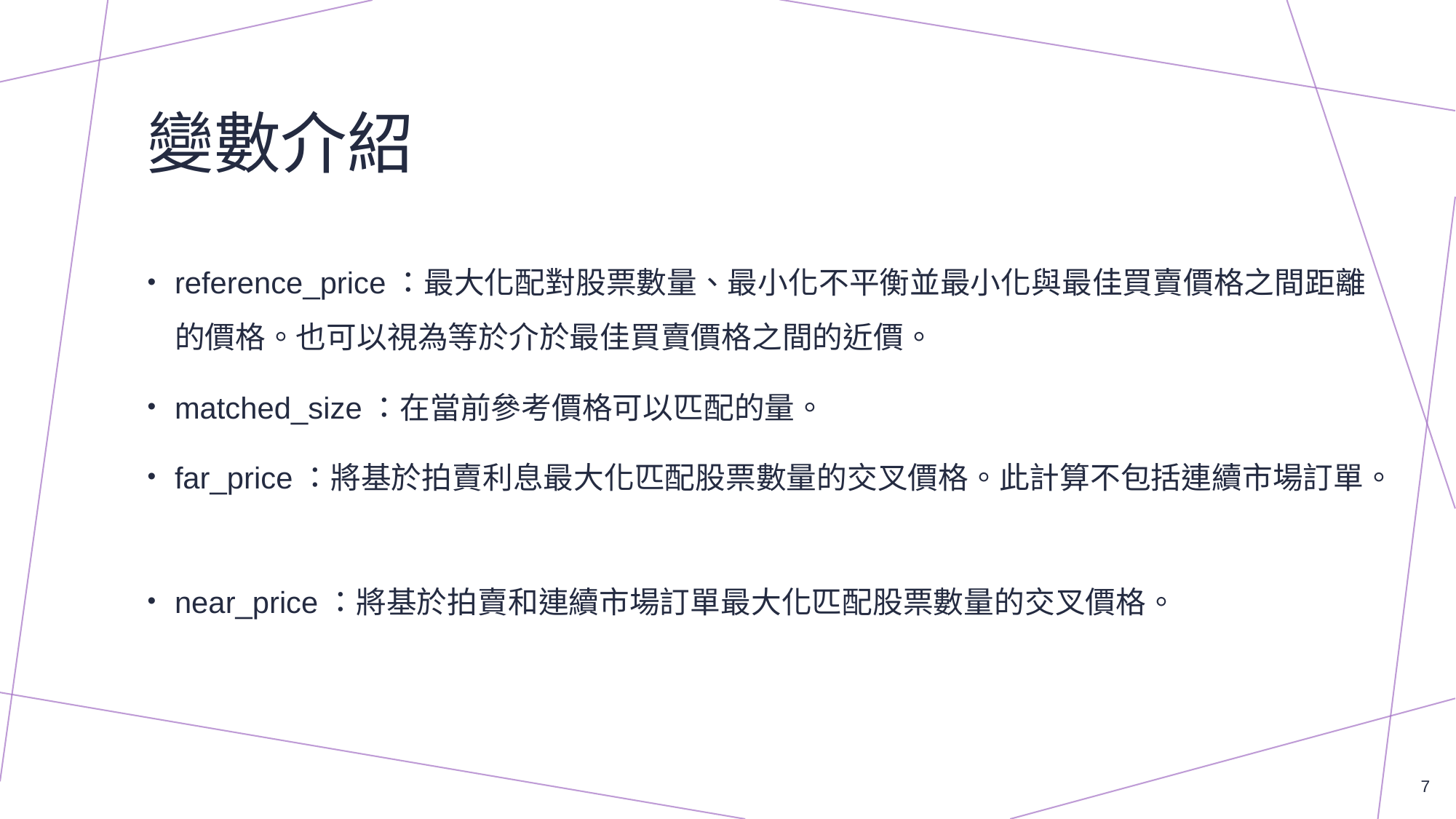

# 變數介紹
reference_price：最大化配對股票數量、最小化不平衡並最小化與最佳買賣價格之間距離的價格。也可以視為等於介於最佳買賣價格之間的近價。
matched_size：在當前參考價格可以匹配的量。
far_price：將基於拍賣利息最大化匹配股票數量的交叉價格。此計算不包括連續市場訂單。
near_price：將基於拍賣和連續市場訂單最大化匹配股票數量的交叉價格。

7